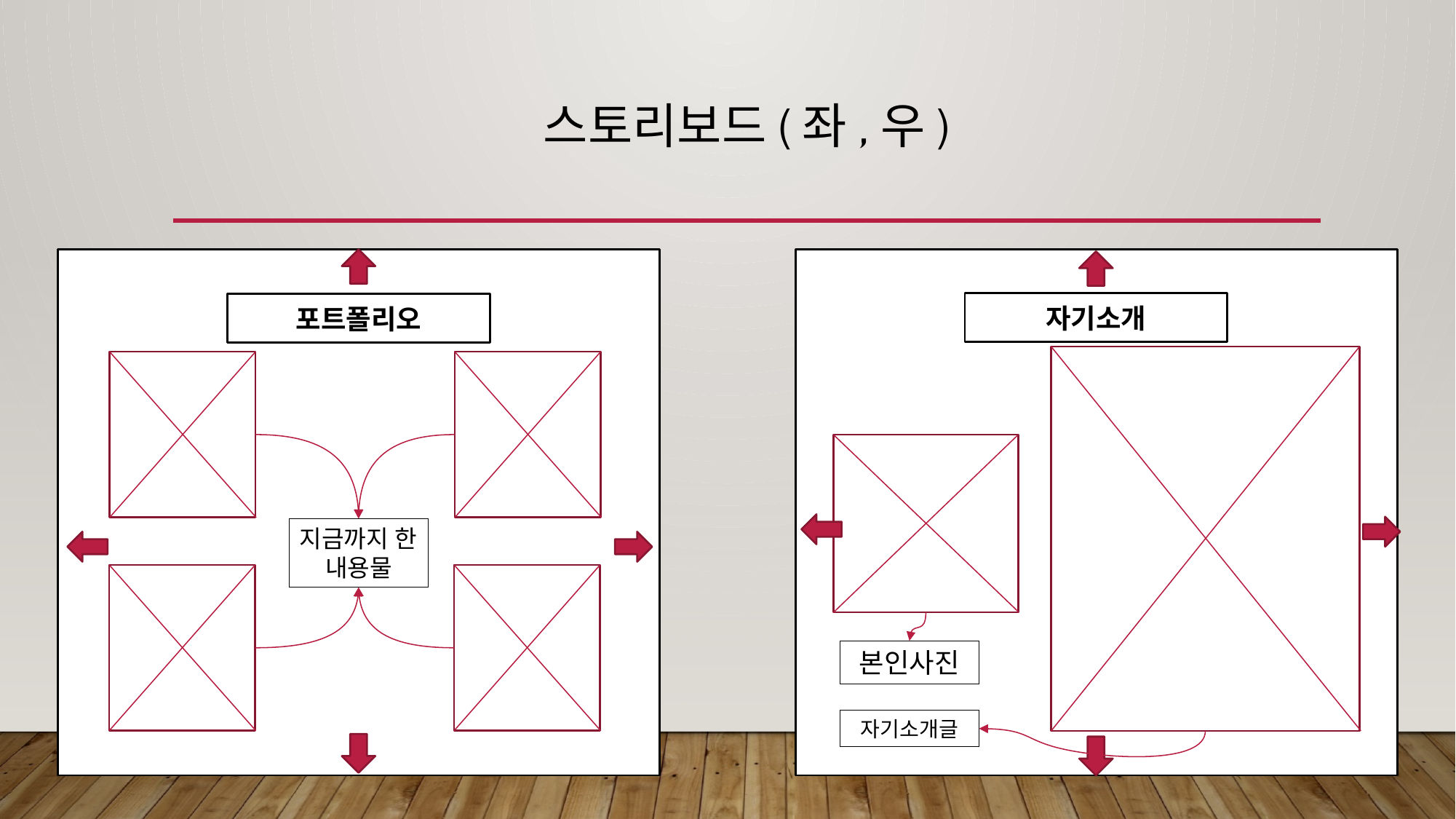

# 스토리보드(좌,우)

포트폴리오

지금까지 한 내용물

자기소개

본인사진
자기소개글